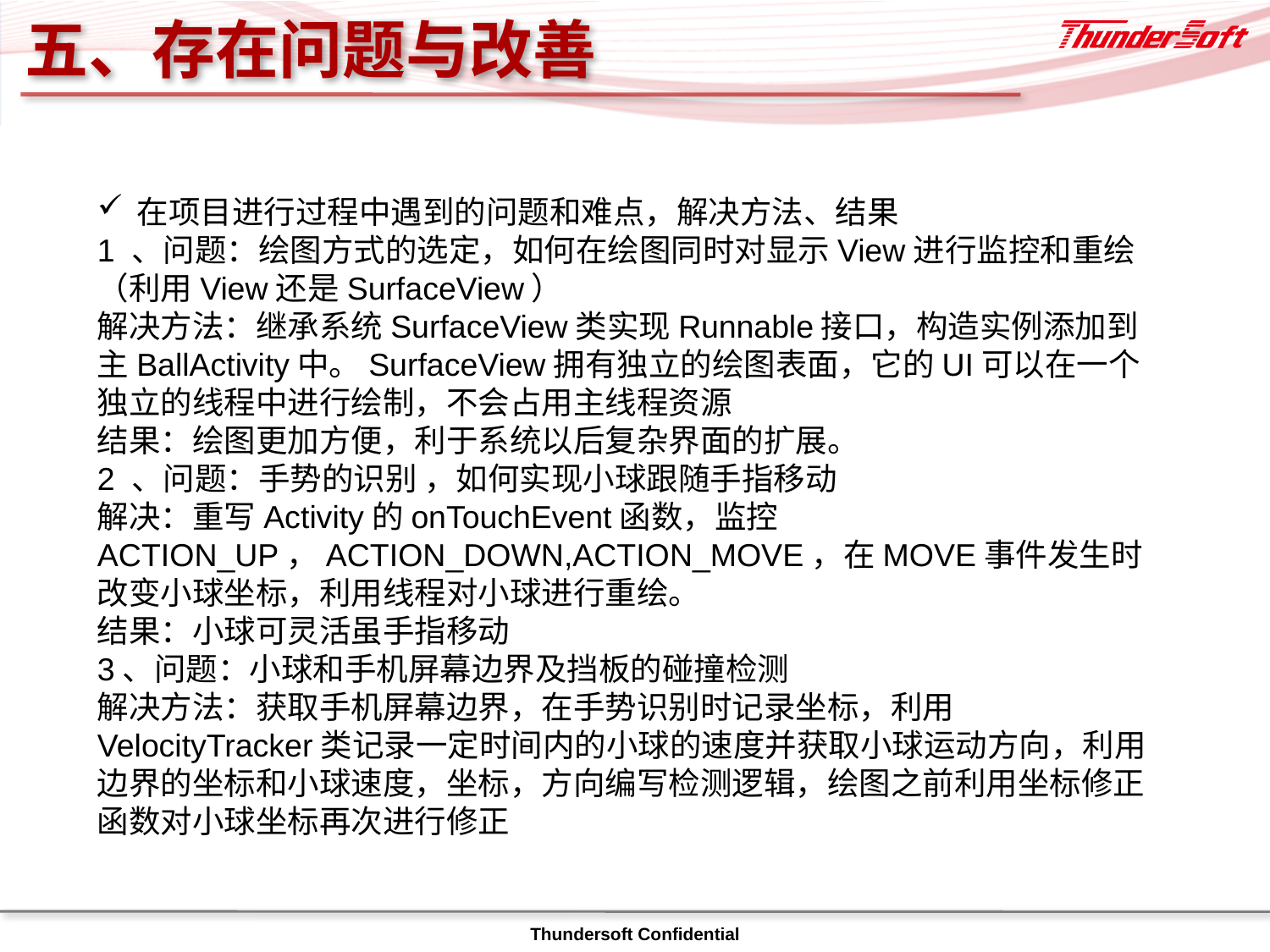

# 五、存在问题与改善
在项目进行过程中遇到的问题和难点，解决方法、结果
1 、问题：绘图方式的选定，如何在绘图同时对显示View进行监控和重绘（利用View还是SurfaceView）
解决方法：继承系统SurfaceView类实现Runnable接口，构造实例添加到主BallActivity中。SurfaceView拥有独立的绘图表面，它的UI可以在一个独立的线程中进行绘制，不会占用主线程资源
结果：绘图更加方便，利于系统以后复杂界面的扩展。
2 、问题：手势的识别 ，如何实现小球跟随手指移动
解决：重写Activity的onTouchEvent函数，监控ACTION_UP，ACTION_DOWN,ACTION_MOVE，在MOVE事件发生时改变小球坐标，利用线程对小球进行重绘。
结果：小球可灵活虽手指移动
3、问题：小球和手机屏幕边界及挡板的碰撞检测
解决方法：获取手机屏幕边界，在手势识别时记录坐标，利用VelocityTracker类记录一定时间内的小球的速度并获取小球运动方向，利用边界的坐标和小球速度，坐标，方向编写检测逻辑，绘图之前利用坐标修正函数对小球坐标再次进行修正

Thundersoft Confidential
7